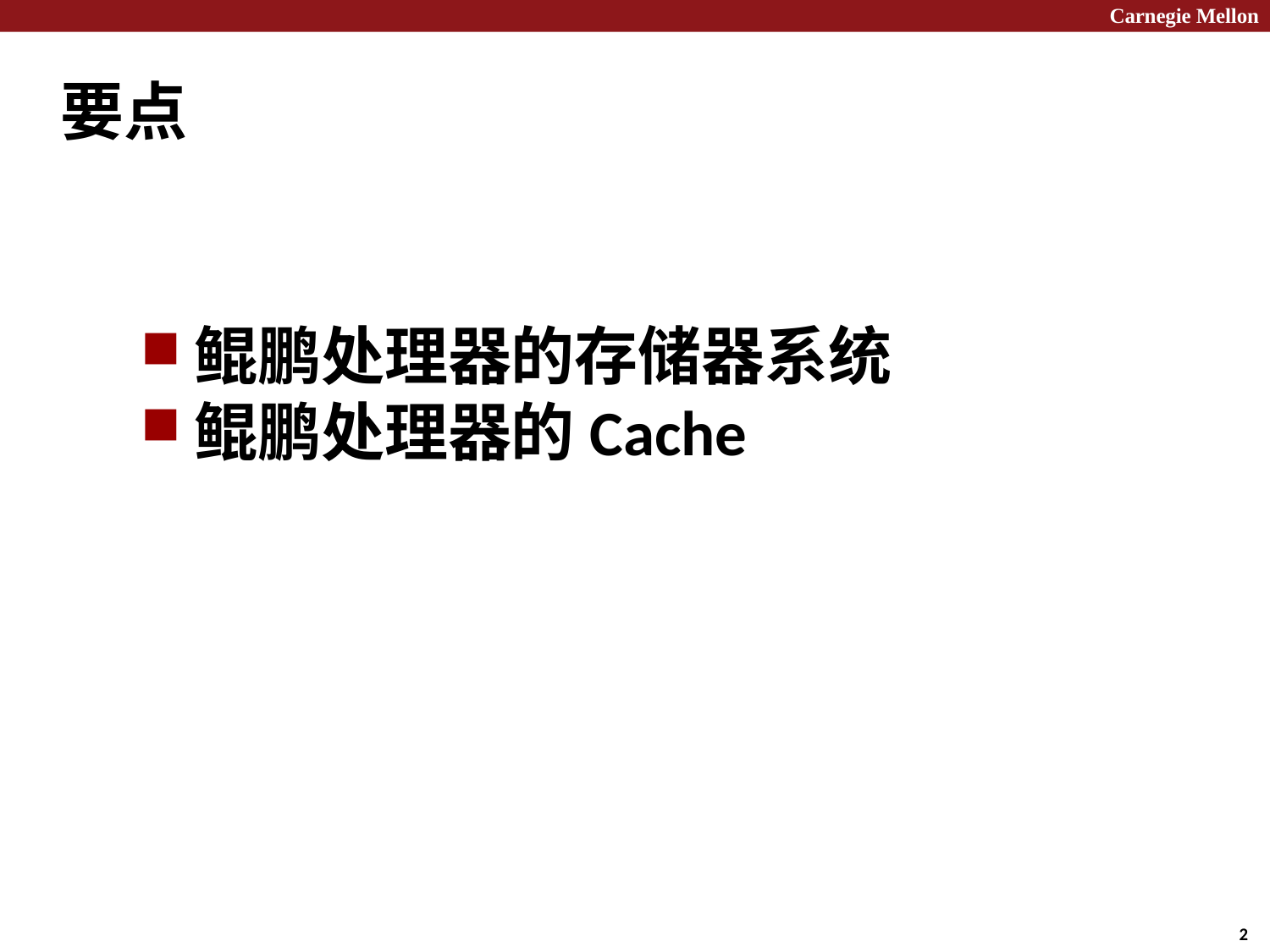

Carnegie Mellon
# 要点
鲲鹏处理器的存储器系统
鲲鹏处理器的Cache
2